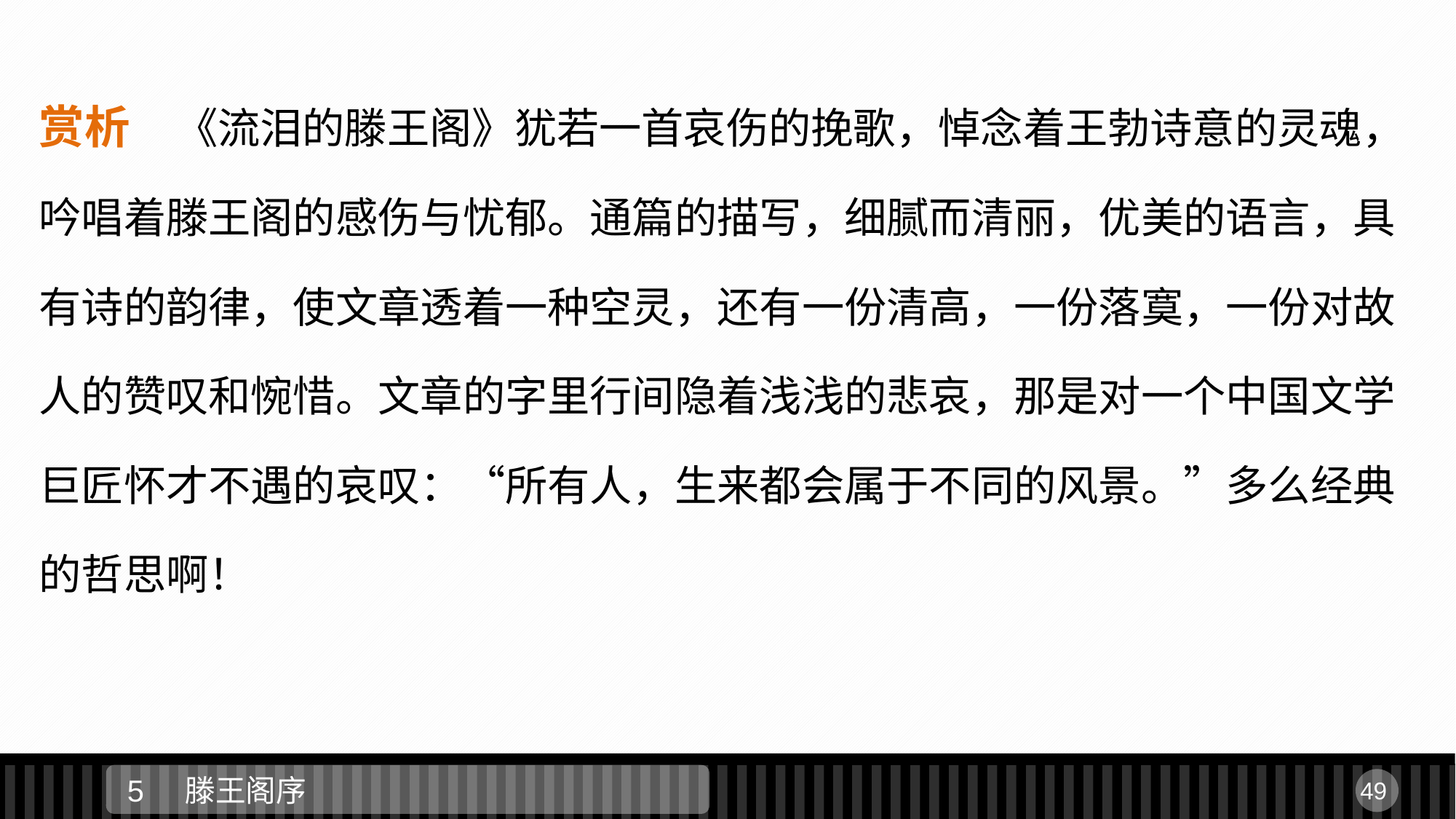

赏析　《流泪的滕王阁》犹若一首哀伤的挽歌，悼念着王勃诗意的灵魂，吟唱着滕王阁的感伤与忧郁。通篇的描写，细腻而清丽，优美的语言，具有诗的韵律，使文章透着一种空灵，还有一份清高，一份落寞，一份对故人的赞叹和惋惜。文章的字里行间隐着浅浅的悲哀，那是对一个中国文学巨匠怀才不遇的哀叹：“所有人，生来都会属于不同的风景。”多么经典的哲思啊！